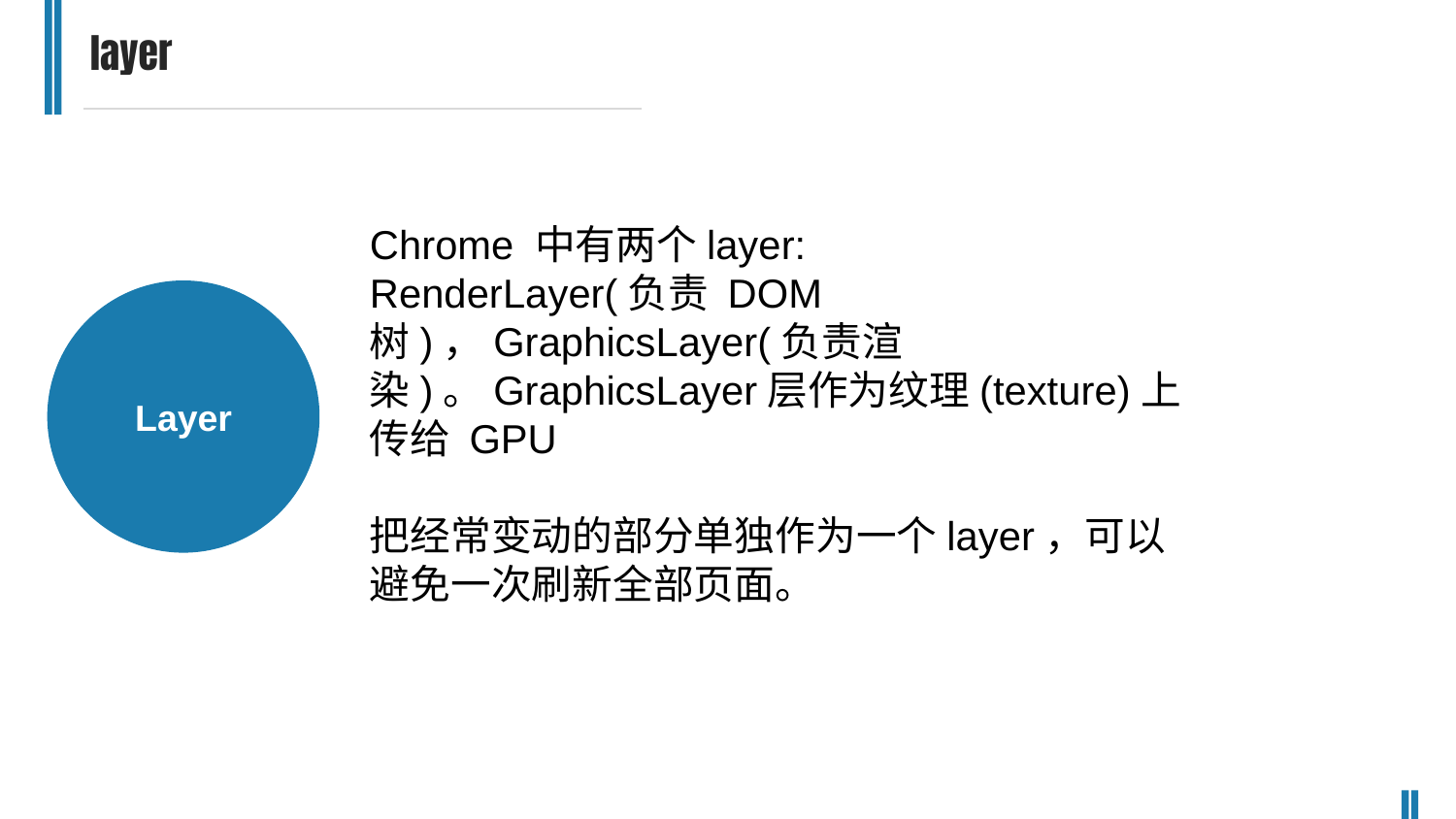

layer
Chrome 中有两个layer:
RenderLayer(负责 DOM 树)，GraphicsLayer(负责渲染)。GraphicsLayer层作为纹理(texture)上传给 GPU

把经常变动的部分单独作为一个layer，可以避免一次刷新全部页面。
Layer